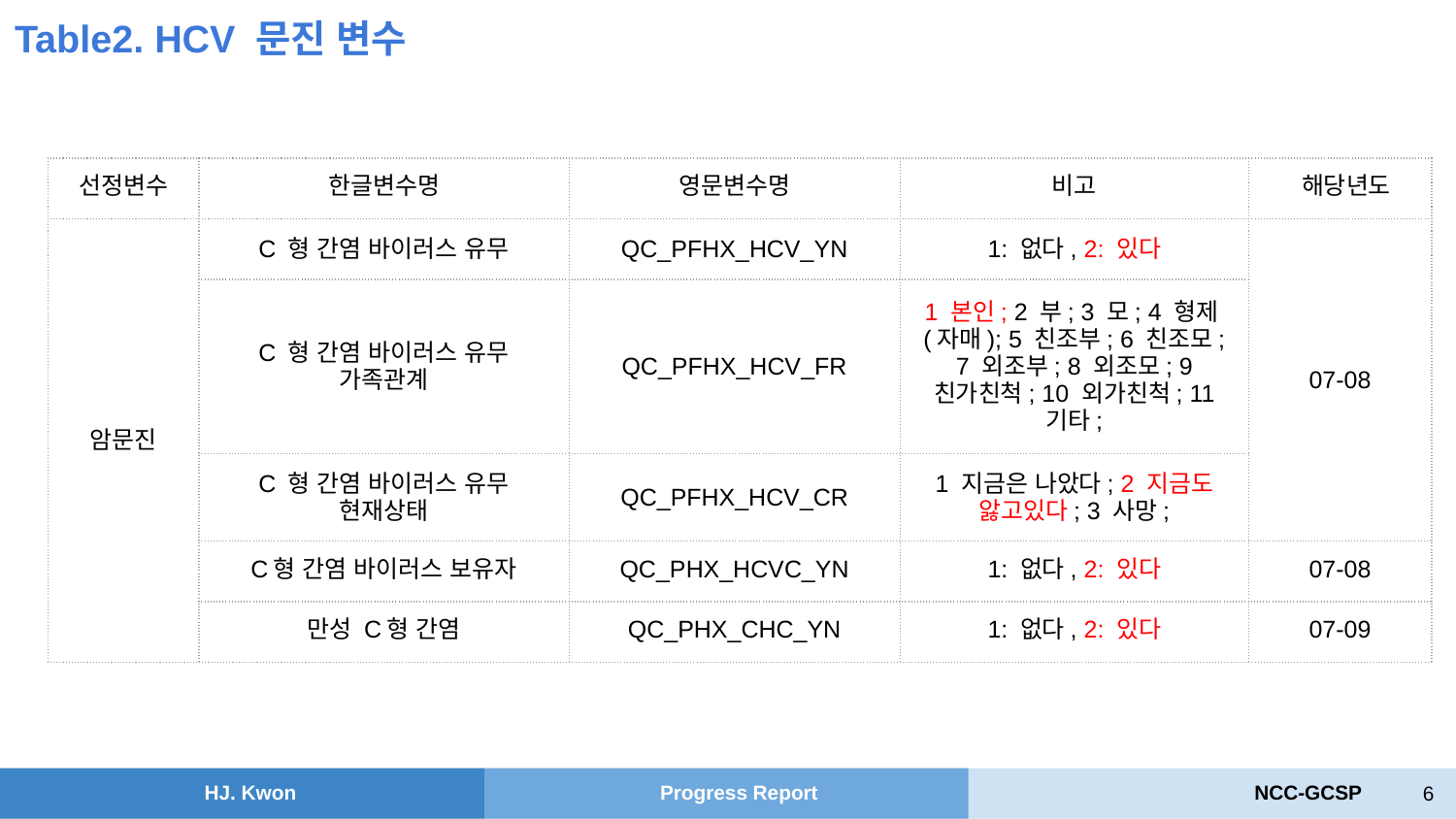

Table2. HCV 문진 변수
| 선정변수 | 한글변수명 | 영문변수명 | 비고 | 해당년도 |
| --- | --- | --- | --- | --- |
| 암문진 | C 형 간염 바이러스 유무 | QC\_PFHX\_HCV\_YN | 1: 없다, 2: 있다 | 07-08 |
|  | C 형 간염 바이러스 유무 가족관계 | QC\_PFHX\_HCV\_FR | 1 본인; 2 부; 3 모; 4 형제(자매); 5 친조부; 6 친조모; 7 외조부; 8 외조모; 9 친가친척; 10 외가친척; 11 기타; |  |
|  | C 형 간염 바이러스 유무 현재상태 | QC\_PFHX\_HCV\_CR | 1 지금은 나았다; 2 지금도 앓고있다; 3 사망; |  |
|  | C형 간염 바이러스 보유자 | QC\_PHX\_HCVC\_YN | 1: 없다, 2: 있다 | 07-08 |
|  | 만성 C형 간염 | QC\_PHX\_CHC\_YN | 1: 없다, 2: 있다 | 07-09 |
6
HJ. Kwon
Progress Report
NCC-GCSP